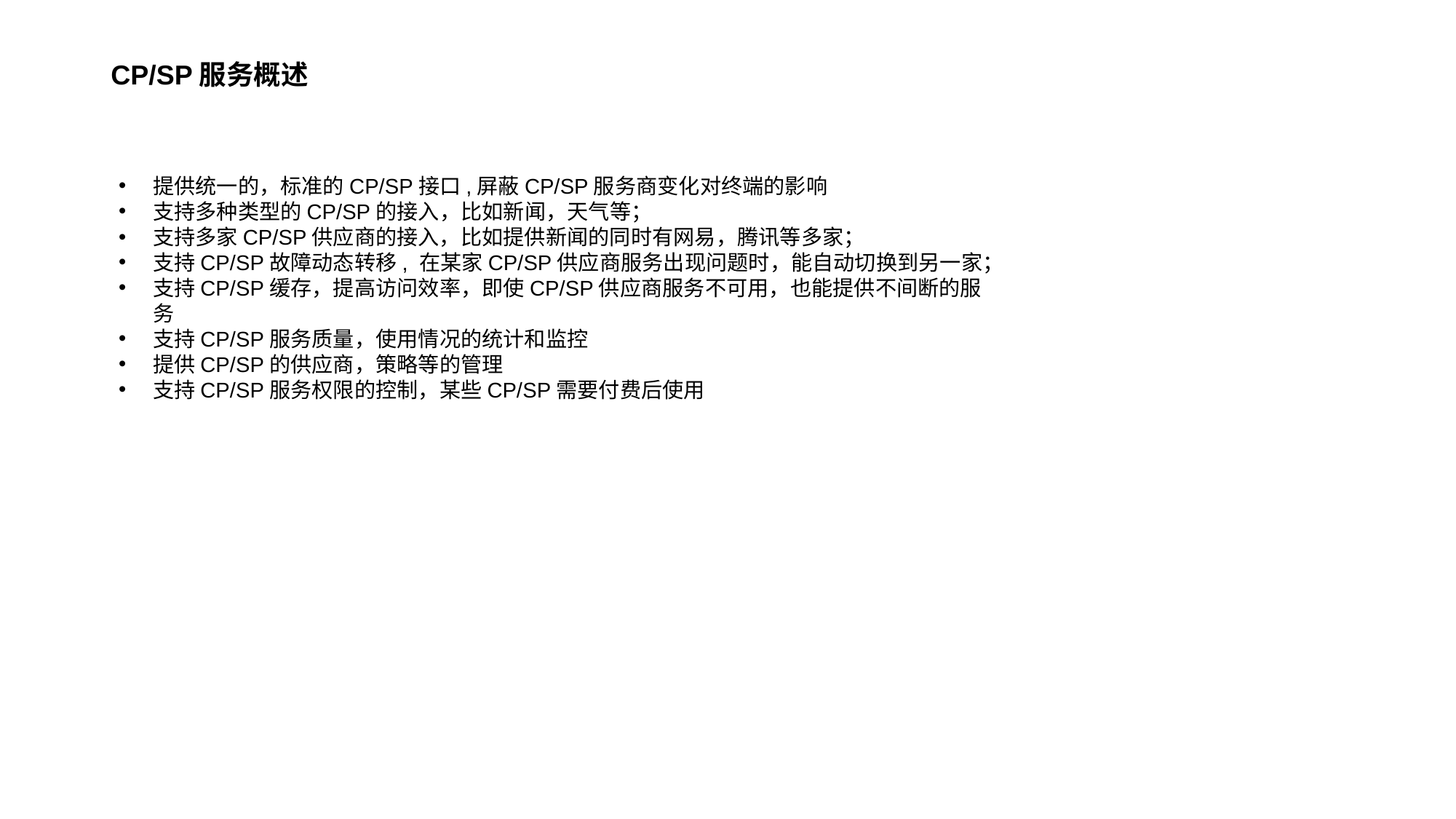

# CP/SP服务概述
提供统一的，标准的CP/SP接口,屏蔽CP/SP服务商变化对终端的影响
支持多种类型的CP/SP的接入，比如新闻，天气等；
支持多家CP/SP供应商的接入，比如提供新闻的同时有网易，腾讯等多家；
支持CP/SP故障动态转移, 在某家CP/SP供应商服务出现问题时，能自动切换到另一家；
支持CP/SP缓存，提高访问效率，即使CP/SP供应商服务不可用，也能提供不间断的服务
支持CP/SP服务质量，使用情况的统计和监控
提供CP/SP的供应商，策略等的管理
支持CP/SP服务权限的控制，某些CP/SP需要付费后使用